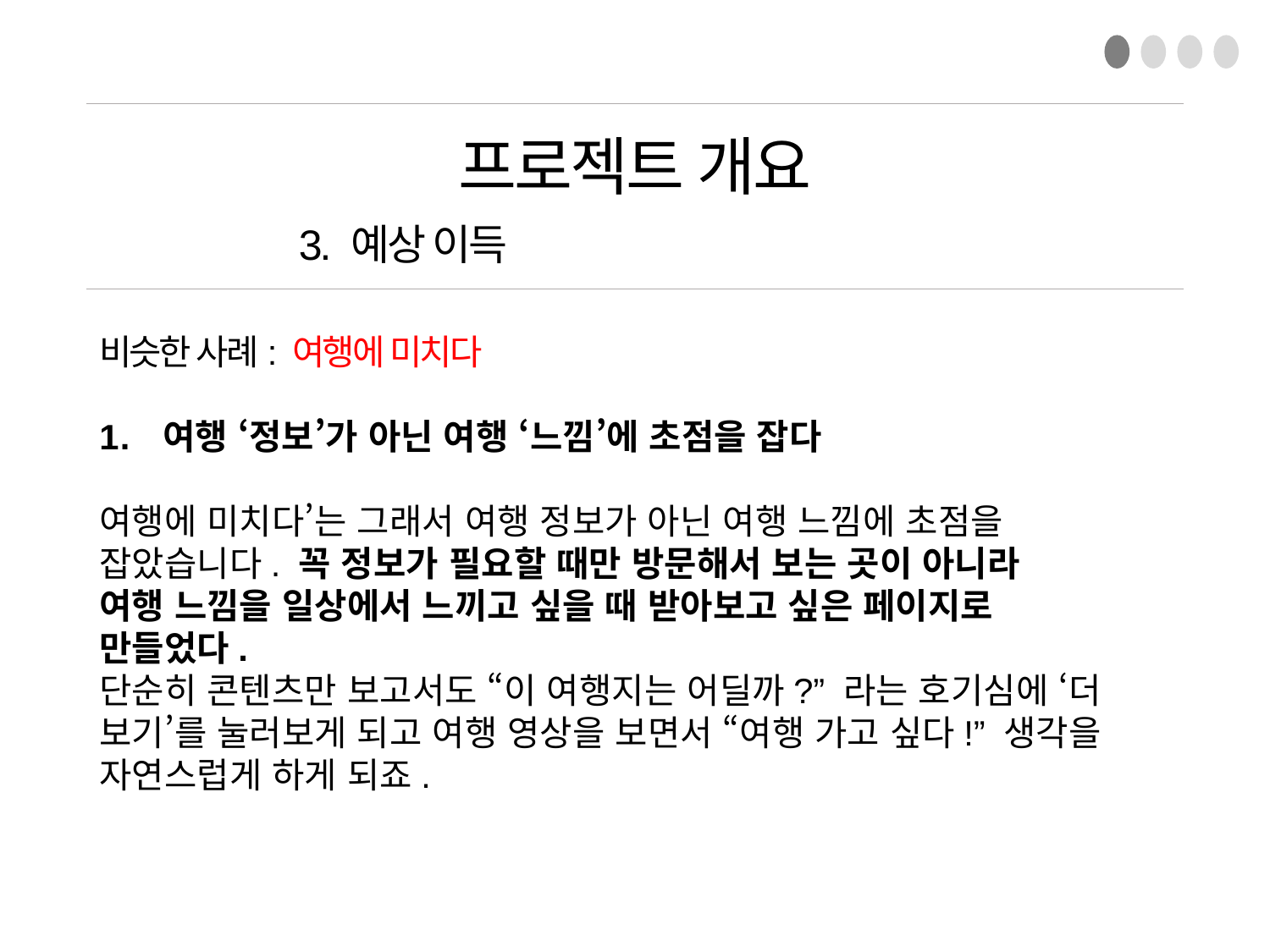

프로젝트 개요
3. 예상 이득
비슷한 사례: 여행에 미치다

여행 ‘정보’가 아닌 여행 ‘느낌’에 초점을 잡다

여행에 미치다’는 그래서 여행 정보가 아닌 여행 느낌에 초점을 잡았습니다. 꼭 정보가 필요할 때만 방문해서 보는 곳이 아니라
여행 느낌을 일상에서 느끼고 싶을 때 받아보고 싶은 페이지로
만들었다.
단순히 콘텐츠만 보고서도 “이 여행지는 어딜까?” 라는 호기심에 ‘더 보기’를 눌러보게 되고 여행 영상을 보면서 “여행 가고 싶다!” 생각을 자연스럽게 하게 되죠.